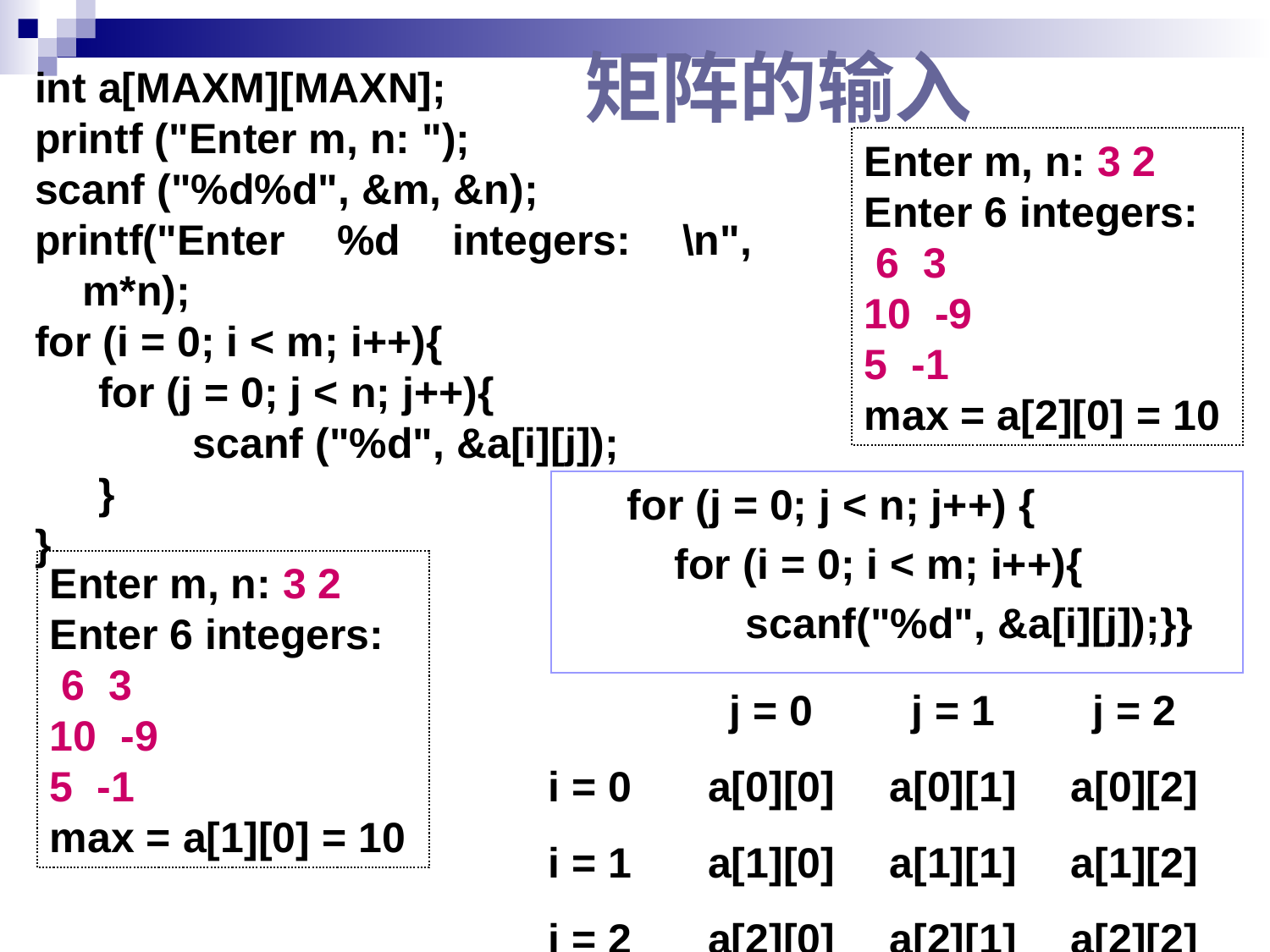

# 矩阵的输入
int a[MAXM][MAXN];
printf ("Enter m, n: ");
scanf ("%d%d", &m, &n);
printf("Enter %d integers: \n", m*n);
for (i = 0; i < m; i++){
for (j = 0; j < n; j++){
        scanf ("%d", &a[i][j]);
}
}
Enter m, n: 3 2
Enter 6 integers:
 6  3
10  -9
5  -1
max = a[2][0] = 10
for (j = 0; j < n; j++) {
    for (i = 0; i < m; i++){
          scanf("%d", &a[i][j]);}}
Enter m, n: 3 2
Enter 6 integers:
 6  3
10  -9
5  -1
max = a[1][0] = 10
|  | j = 0 | j = 1 | j = 2 |
| --- | --- | --- | --- |
| i = 0 | a[0][0] | a[0][1] | a[0][2] |
| i = 1 | a[1][0] | a[1][1] | a[1][2] |
| i = 2 | a[2][0] | a[2][1] | a[2][2] |